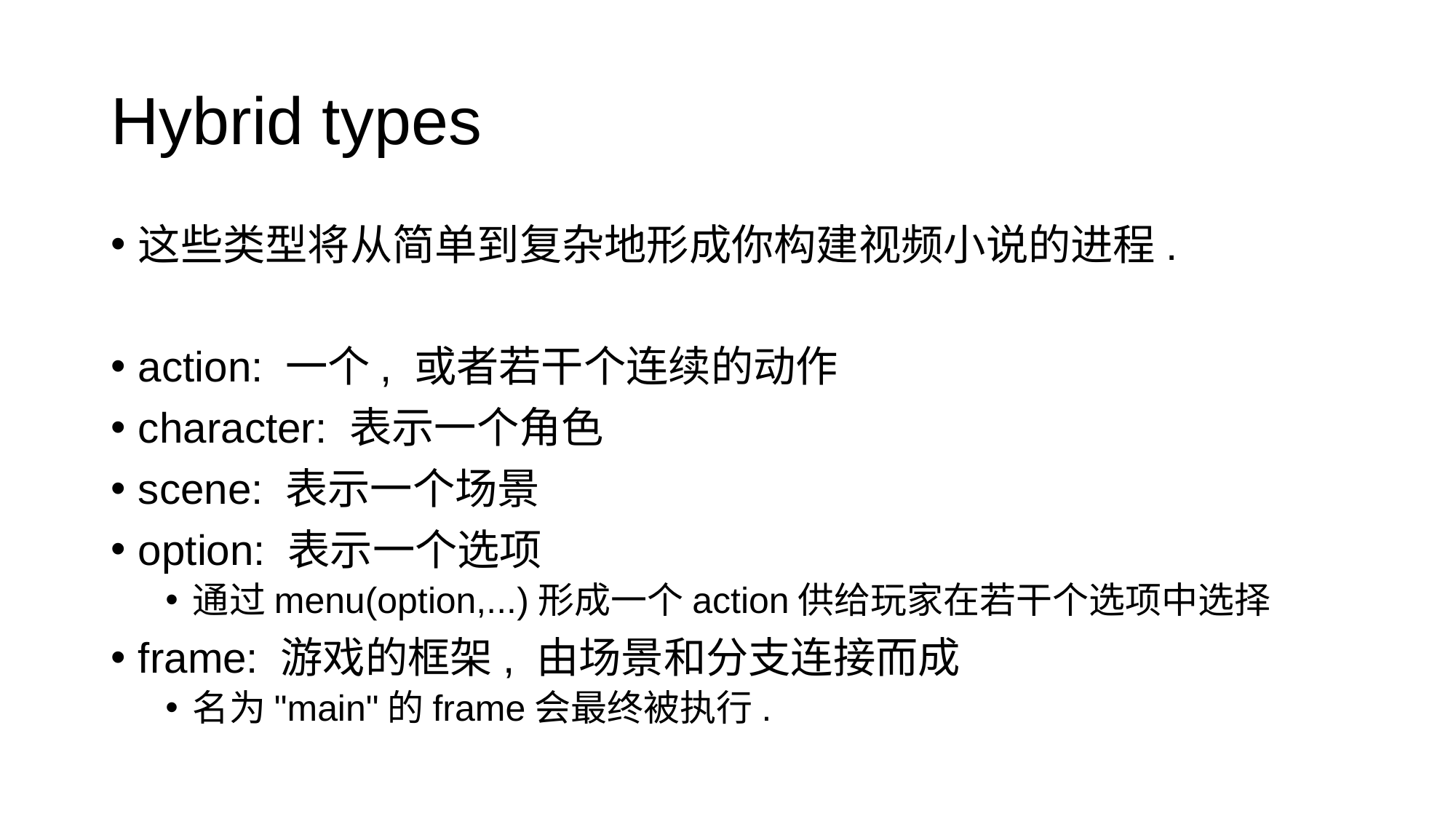

# Hybrid types
这些类型将从简单到复杂地形成你构建视频小说的进程.

action: 一个, 或者若干个连续的动作
character: 表示一个角色
scene: 表示一个场景
option: 表示一个选项
通过menu(option,...)形成一个action供给玩家在若干个选项中选择
frame: 游戏的框架, 由场景和分支连接而成
名为"main"的frame会最终被执行.